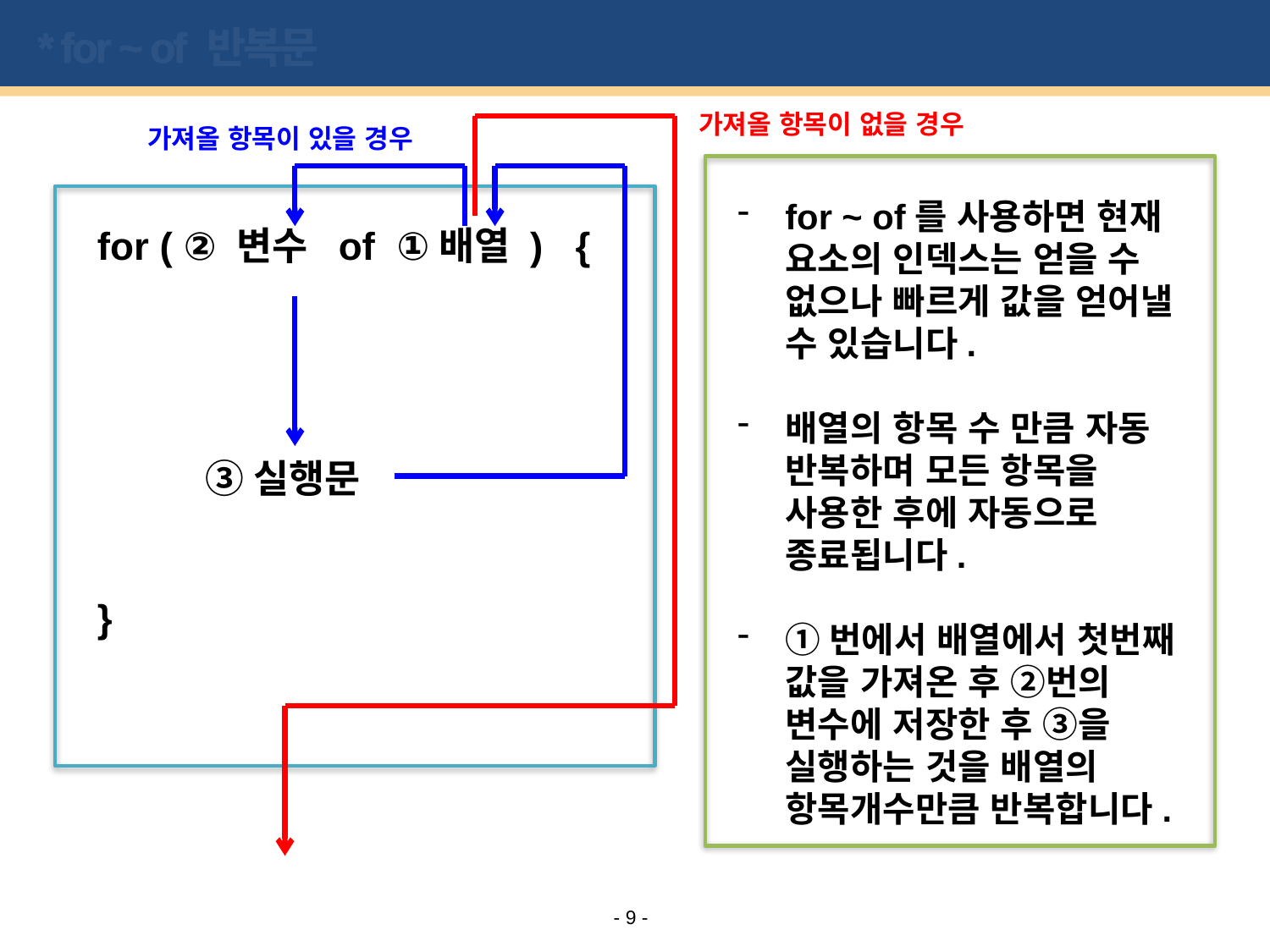

# * for ~ of 반복문
  가져올 항목이 없을 경우
가져올 항목이 있을 경우

for ~ of를 사용하면 현재 요소의 인덱스는 얻을 수 없으나 빠르게 값을 얻어낼 수 있습니다.

배열의 항목 수 만큼 자동 반복하며 모든 항목을 사용한 후에 자동으로 종료됩니다.

①번에서 배열에서 첫번째 값을 가져온 후 ②번의 변수에 저장한 후 ③을 실행하는 것을 배열의 항목개수만큼 반복합니다.

for ( ② 변수  of  ①배열 )   {

          ③실행문

}